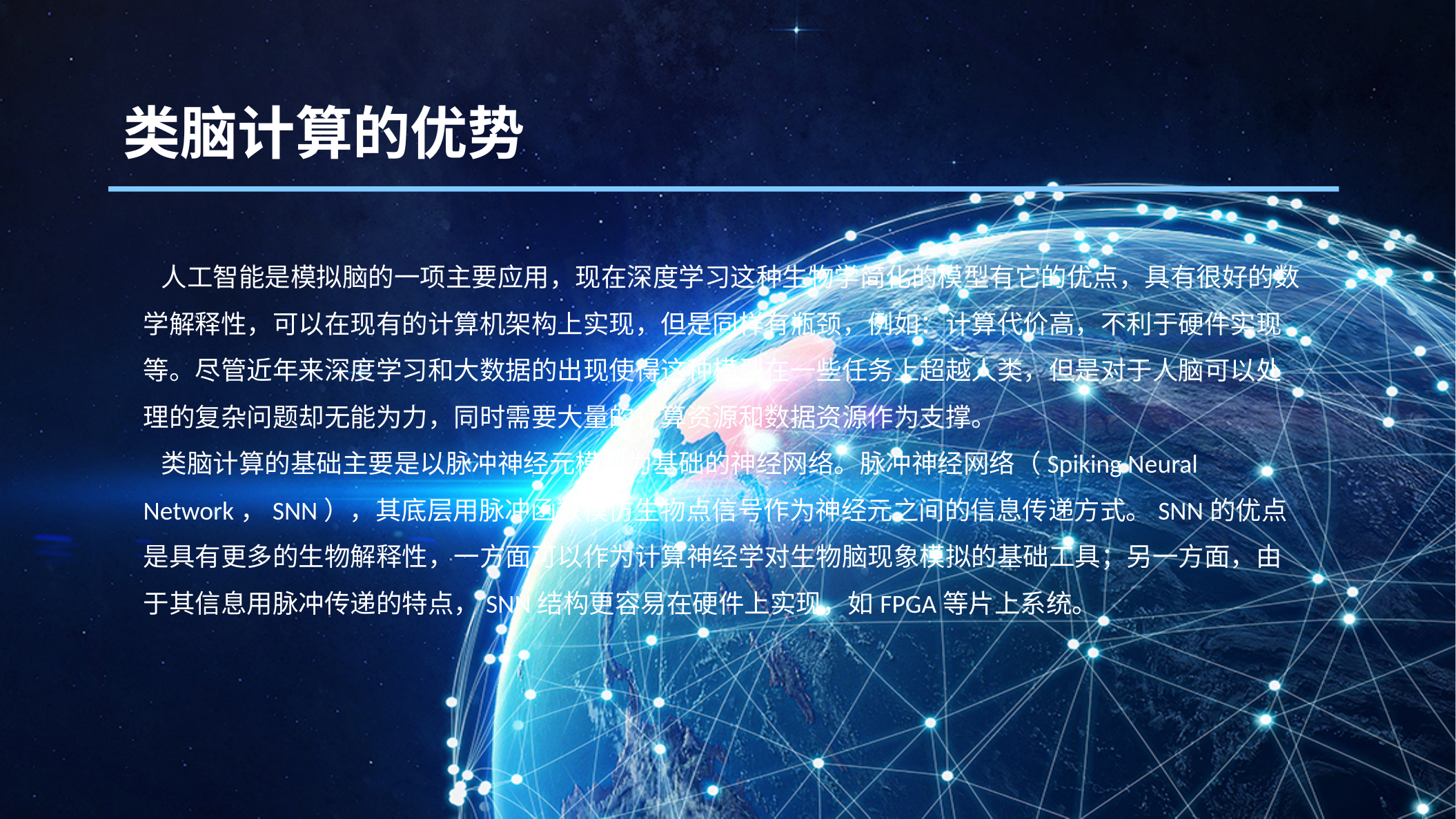

类脑计算的优势

  人工智能是模拟脑的一项主要应用，现在深度学习这种生物学简化的模型有它的优点，具有很好的数学解释性，可以在现有的计算机架构上实现，但是同样有瓶颈，例如：计算代价高，不利于硬件实现等。尽管近年来深度学习和大数据的出现使得这种模型在一些任务上超越人类，但是对于人脑可以处理的复杂问题却无能为力，同时需要大量的计算资源和数据资源作为支撑。
  类脑计算的基础主要是以脉冲神经元模型为基础的神经网络。脉冲神经网络（Spiking Neural Network，SNN），其底层用脉冲函数模仿生物点信号作为神经元之间的信息传递方式。SNN的优点是具有更多的生物解释性，一方面可以作为计算神经学对生物脑现象模拟的基础工具；另一方面，由于其信息用脉冲传递的特点，SNN结构更容易在硬件上实现，如FPGA等片上系统。